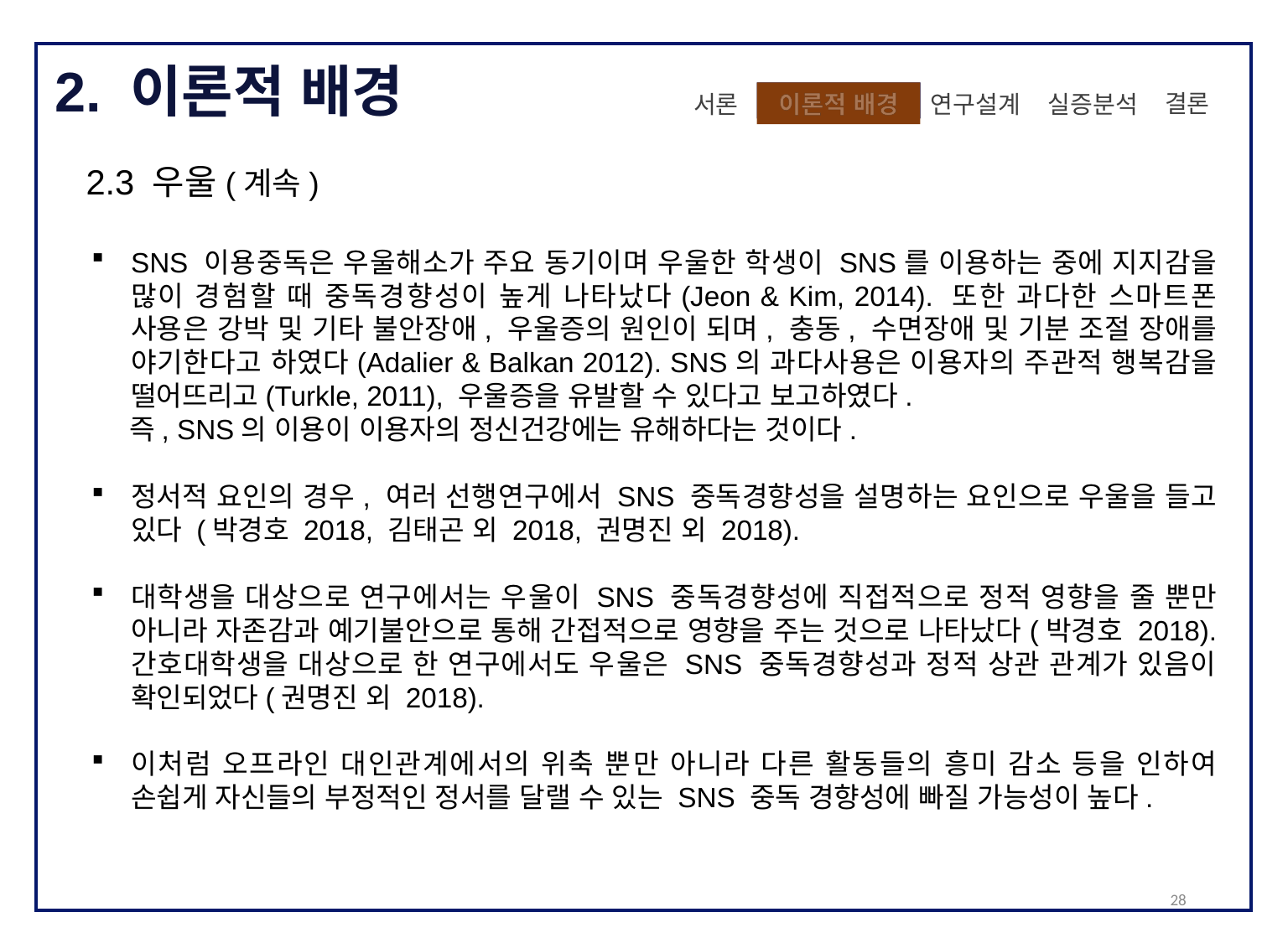

2. 이론적 배경
 결론
실증분석
이론적 배경
이론적 배경

 연구설계
서론
2.3 우울(계속)

SNS 이용중독은 우울해소가 주요 동기이며 우울한 학생이 SNS를 이용하는 중에 지지감을 많이 경험할 때 중독경향성이 높게 나타났다(Jeon & Kim, 2014). 또한 과다한 스마트폰 사용은 강박 및 기타 불안장애, 우울증의 원인이 되며, 충동, 수면장애 및 기분 조절 장애를 야기한다고 하였다(Adalier & Balkan 2012). SNS의 과다사용은 이용자의 주관적 행복감을 떨어뜨리고(Turkle, 2011), 우울증을 유발할 수 있다고 보고하였다.
    즉, SNS의 이용이 이용자의 정신건강에는 유해하다는 것이다.

정서적 요인의 경우, 여러 선행연구에서 SNS 중독경향성을 설명하는 요인으로 우울을 들고 있다 (박경호 2018, 김태곤 외 2018, 권명진 외 2018).

대학생을 대상으로 연구에서는 우울이 SNS 중독경향성에 직접적으로 정적 영향을 줄 뿐만 아니라 자존감과 예기불안으로 통해 간접적으로 영향을 주는 것으로 나타났다(박경호 2018). 간호대학생을 대상으로 한 연구에서도 우울은 SNS 중독경향성과 정적 상관 관계가 있음이 확인되었다(권명진 외 2018).

이처럼 오프라인 대인관계에서의 위축 뿐만 아니라 다른 활동들의 흥미 감소 등을 인하여 손쉽게 자신들의 부정적인 정서를 달랠 수 있는 SNS 중독 경향성에 빠질 가능성이 높다.
28